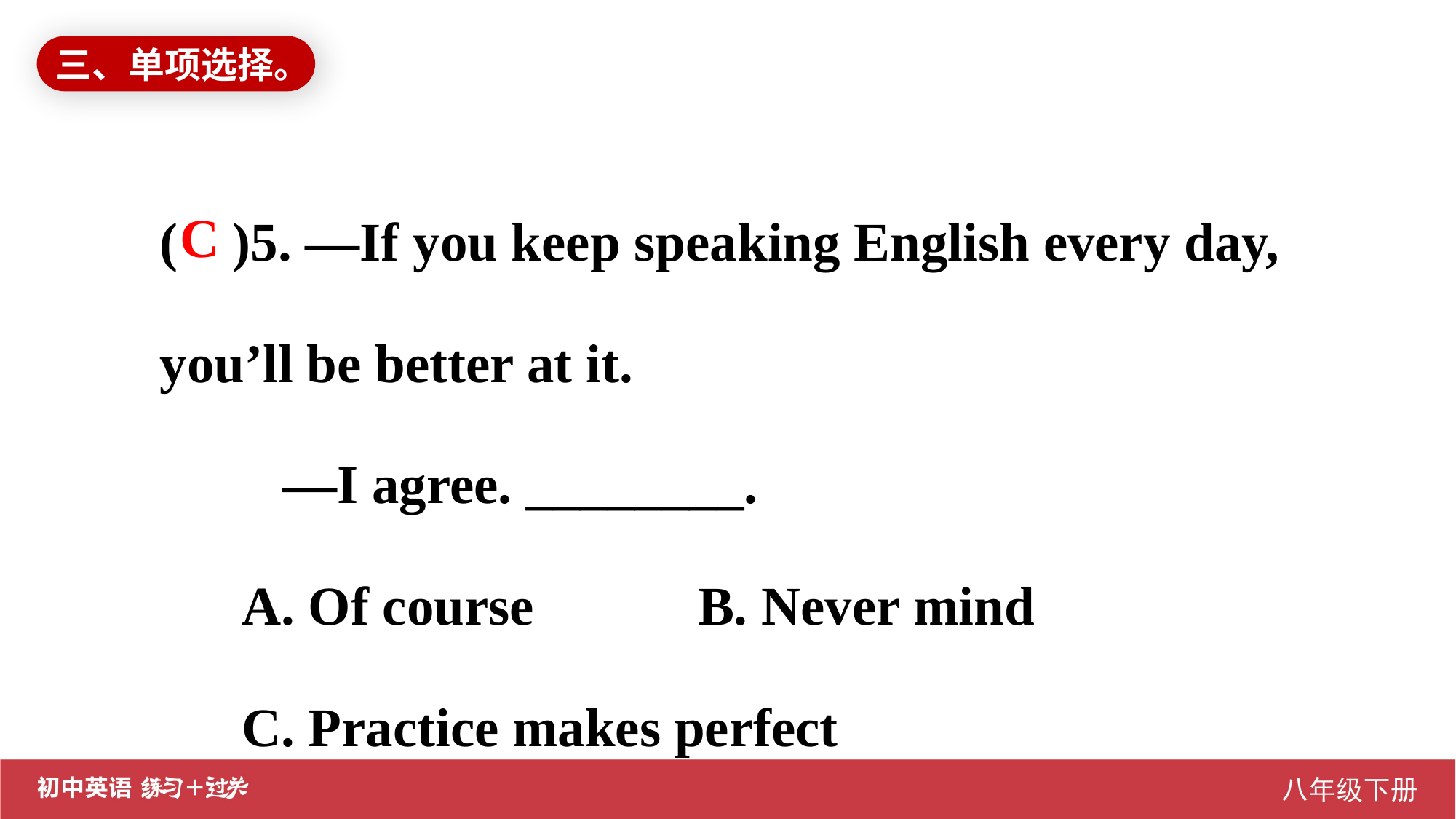

三、单项选择。
(    )5. —If you keep speaking English every day,  you’ll be better at it.
         —I agree. ________.
      A. Of course            B. Never mind
      C. Practice makes perfect
C